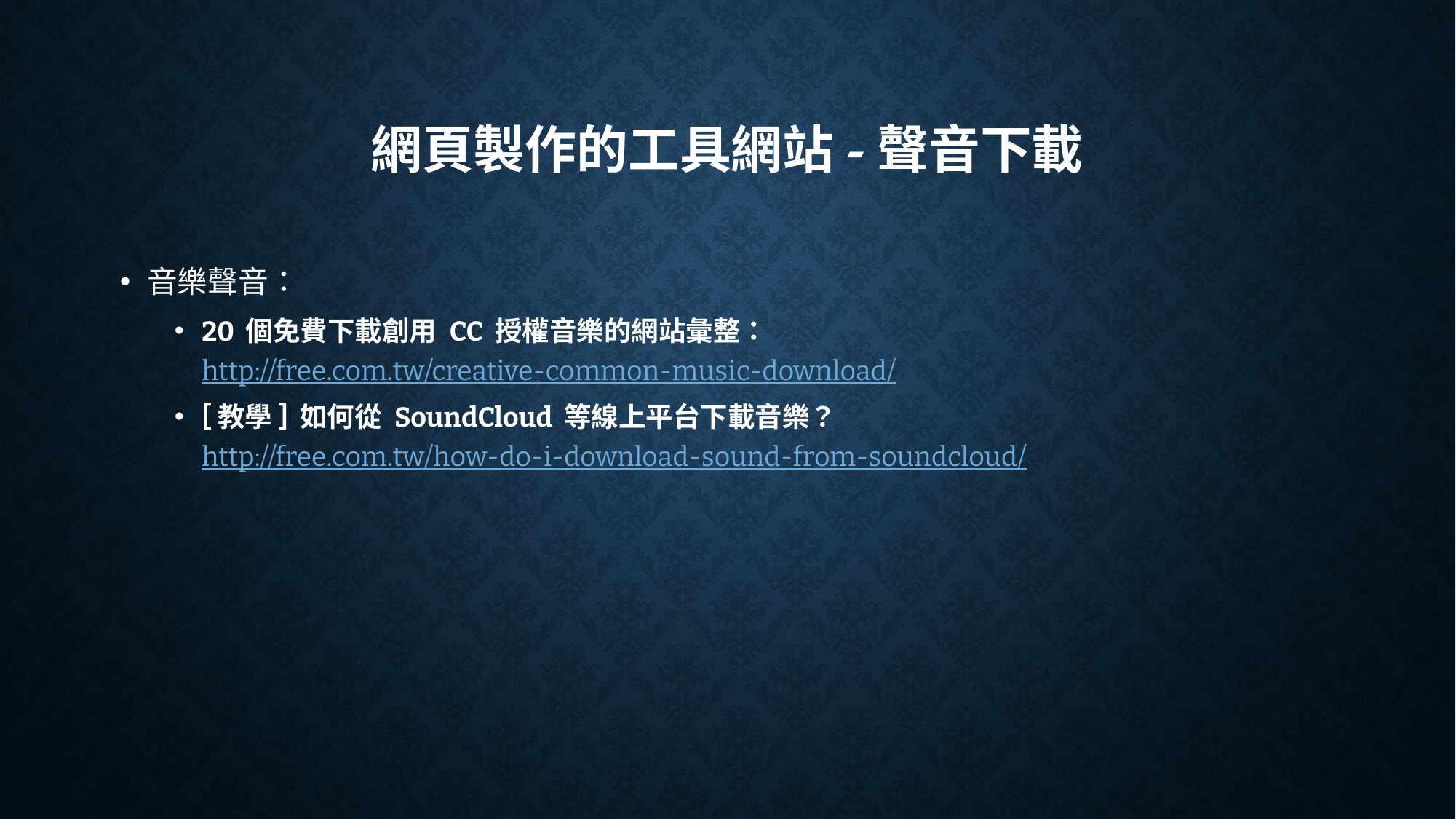

# 網頁製作的工具網站-聲音下載
音樂聲音：
20 個免費下載創用 CC 授權音樂的網站彙整：   http://free.com.tw/creative-common-music-download/
[教學] 如何從 SoundCloud 等線上平台下載音樂？http://free.com.tw/how-do-i-download-sound-from-soundcloud/